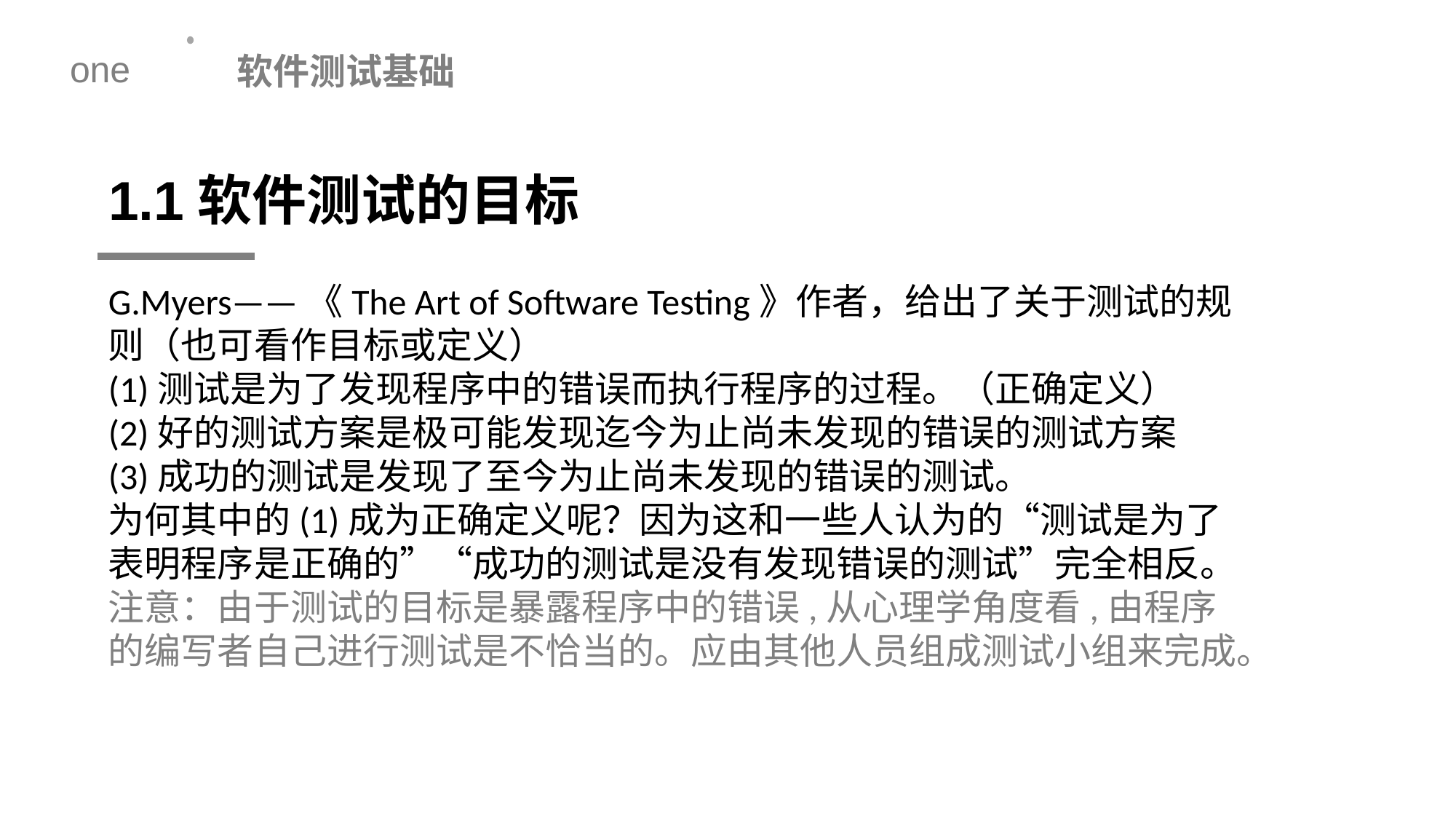

软件测试基础

one
1.1软件测试的目标
G.Myers——《The Art of Software Testing》作者，给出了关于测试的规则（也可看作目标或定义）
(1)测试是为了发现程序中的错误而执行程序的过程。（正确定义）
(2)好的测试方案是极可能发现迄今为止尚未发现的错误的测试方案
(3)成功的测试是发现了至今为止尚未发现的错误的测试。
为何其中的(1)成为正确定义呢？因为这和一些人认为的“测试是为了表明程序是正确的”“成功的测试是没有发现错误的测试”完全相反。
注意：由于测试的目标是暴露程序中的错误,从心理学角度看,由程序的编写者自己进行测试是不恰当的。应由其他人员组成测试小组来完成。